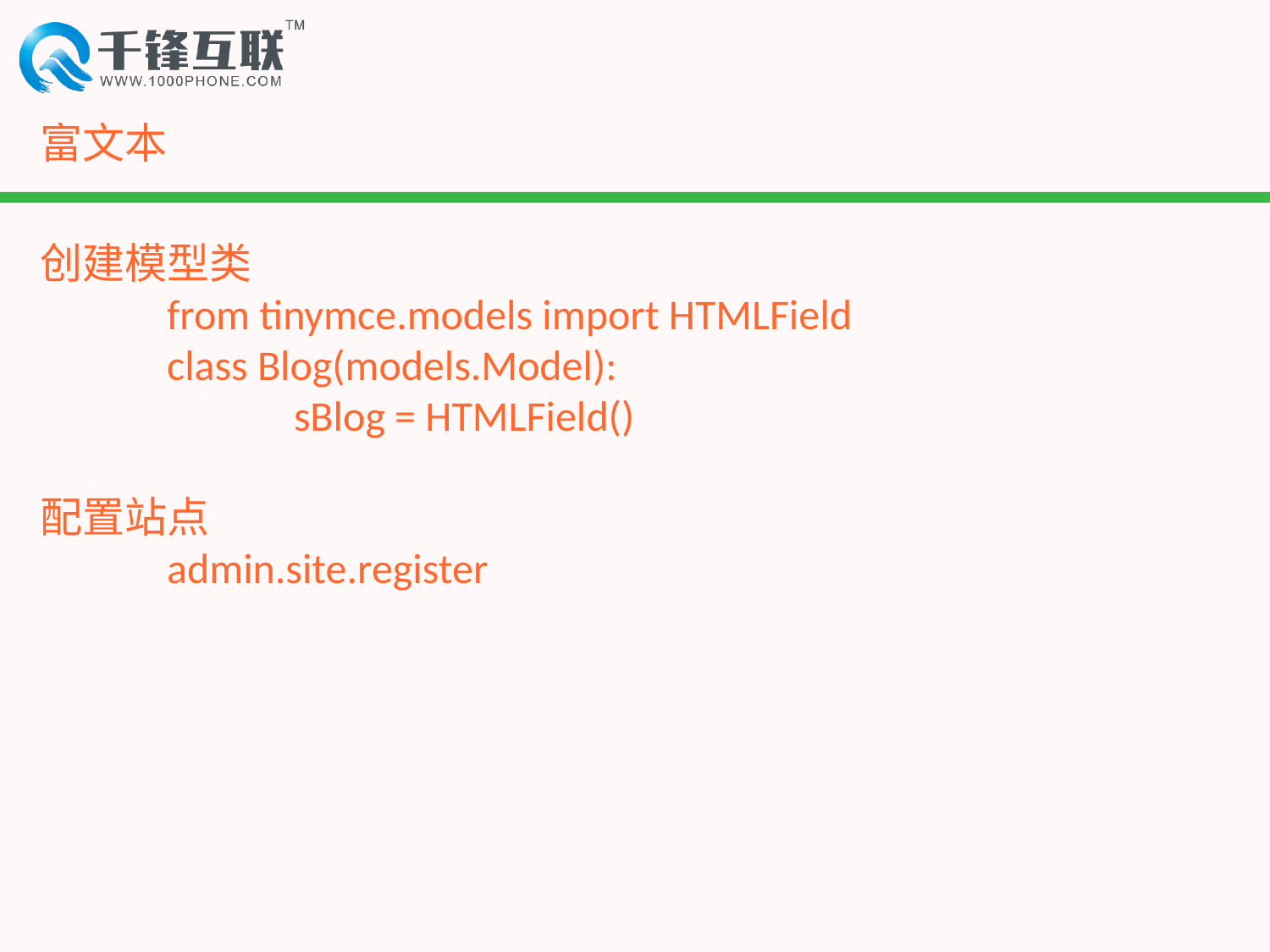

# 富文本
创建模型类
	from tinymce.models import HTMLField
	class Blog(models.Model):
		sBlog = HTMLField()

配置站点
	admin.site.register